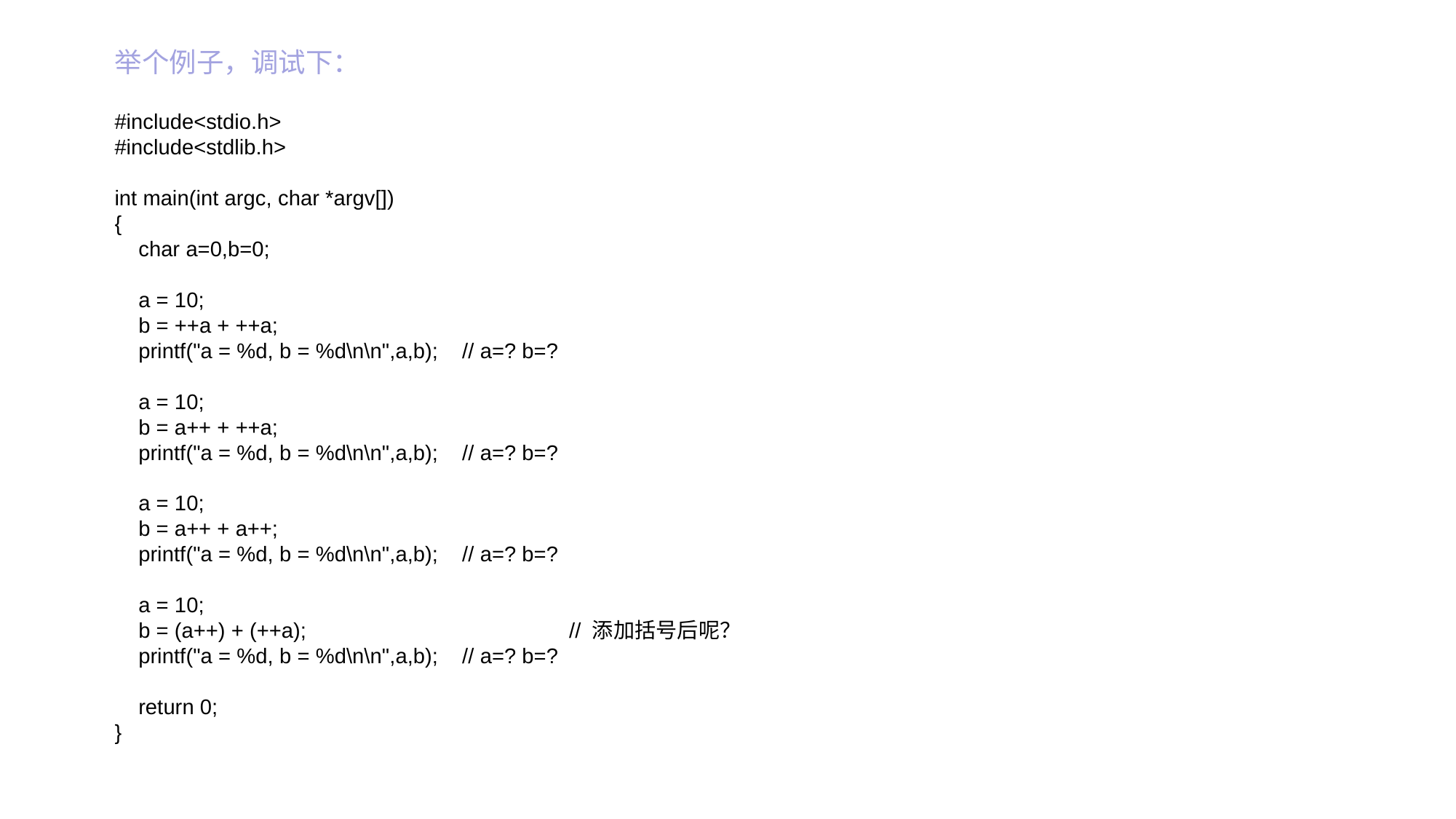

举个例子，调试下：
#include<stdio.h>
#include<stdlib.h>

int main(int argc, char *argv[])
{
    char a=0,b=0;

    a = 10;
    b = ++a + ++a;
    printf("a = %d, b = %d\n\n",a,b);    // a=? b=?

    a = 10;
    b = a++ + ++a;
    printf("a = %d, b = %d\n\n",a,b);    // a=? b=?

    a = 10;
    b = a++ + a++;
    printf("a = %d, b = %d\n\n",a,b);    // a=? b=?

    a = 10;
    b = (a++) + (++a);   			   // 添加括号后呢？
    printf("a = %d, b = %d\n\n",a,b);    // a=? b=?

    return 0;
}
2